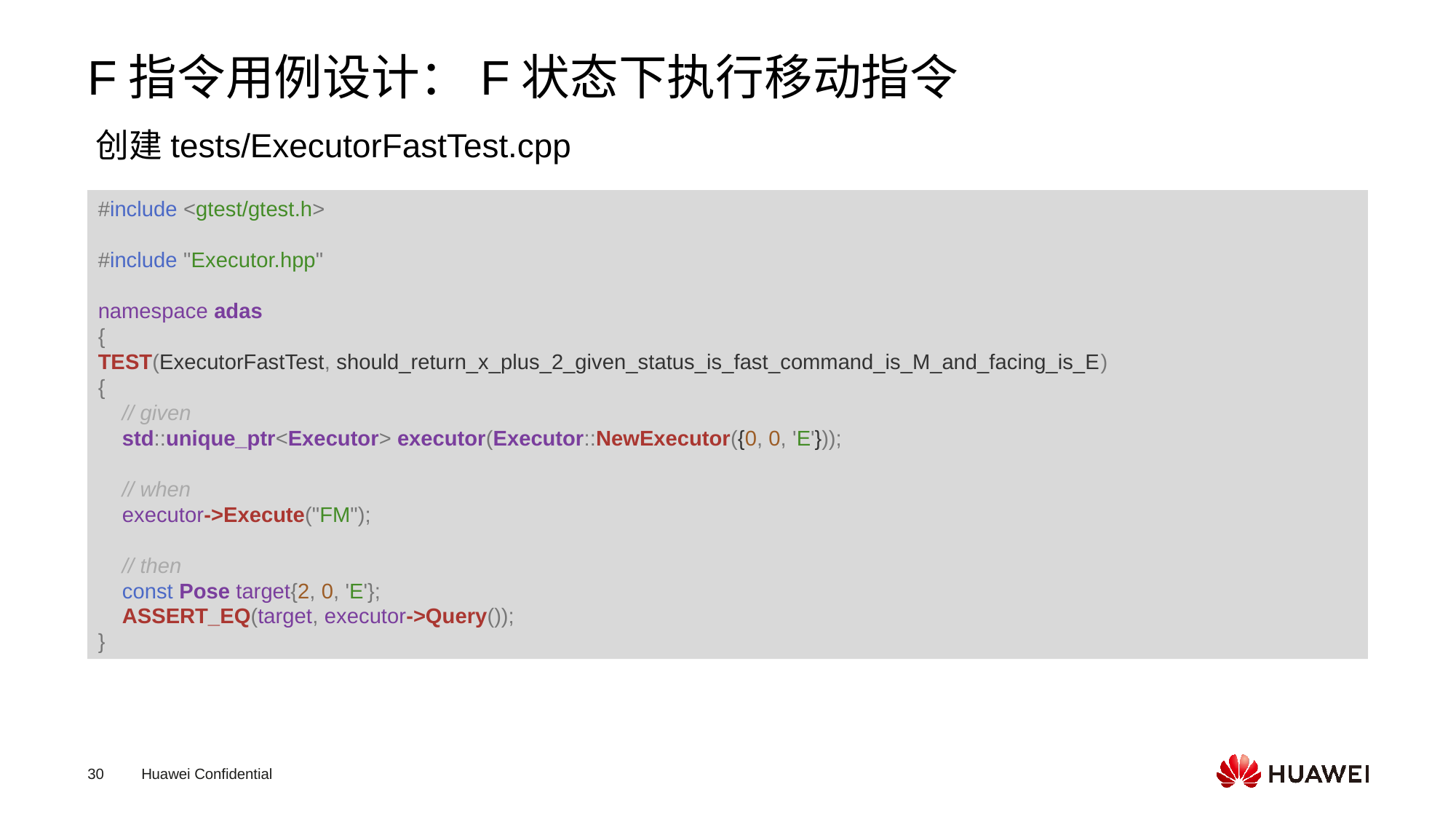

# F指令用例设计：F状态下执行移动指令
创建tests/ExecutorFastTest.cpp
#include <gtest/gtest.h>
#include "Executor.hpp"
namespace adas
{
TEST(ExecutorFastTest, should_return_x_plus_2_given_status_is_fast_command_is_M_and_facing_is_E)
{
    // given
    std::unique_ptr<Executor> executor(Executor::NewExecutor({0, 0, 'E'}));
    // when
    executor->Execute("FM");
    // then
    const Pose target{2, 0, 'E'};
    ASSERT_EQ(target, executor->Query());
}